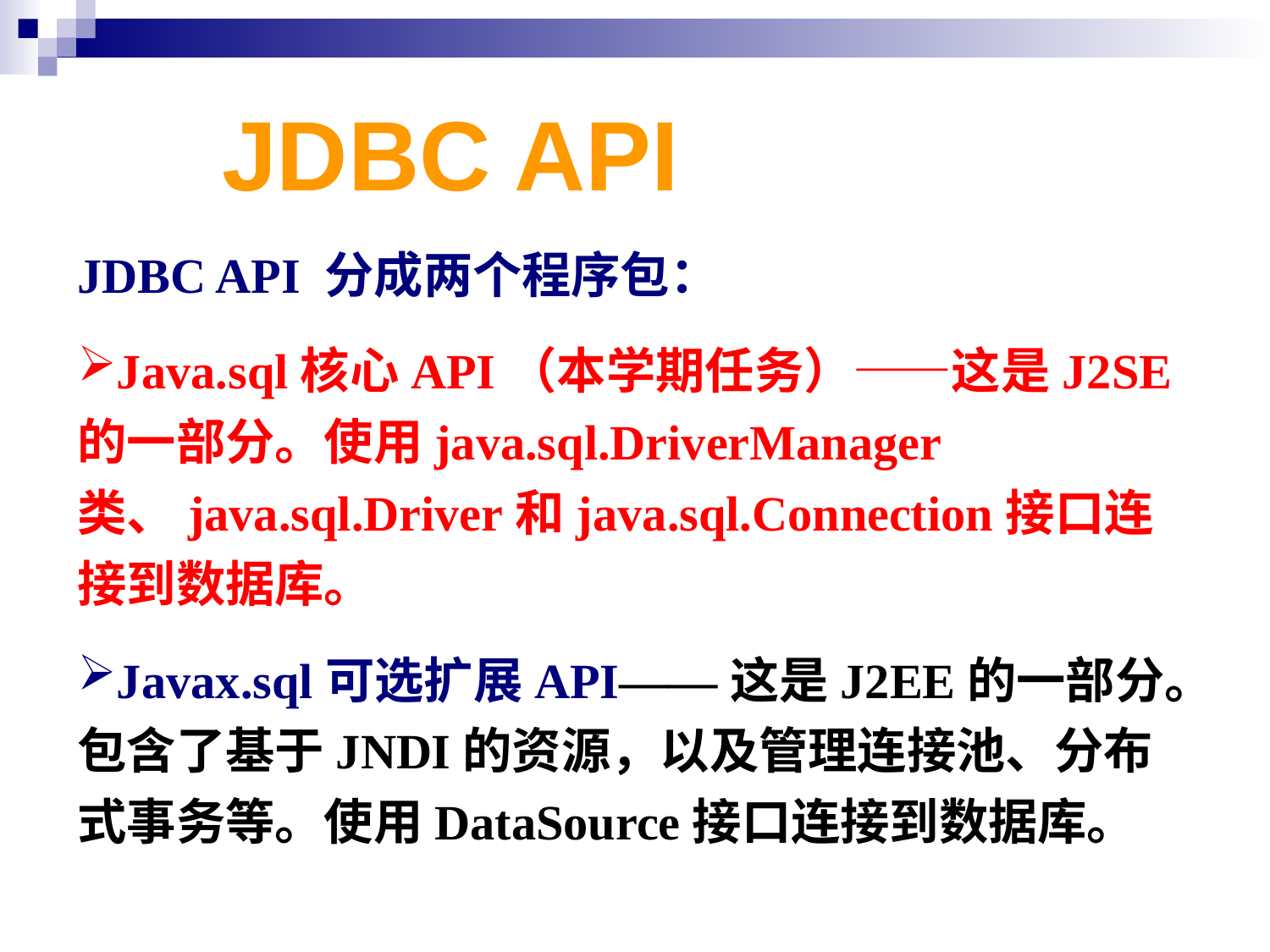

# JDBC API

JDBC API 分成两个程序包：
Java.sql核心API（本学期任务）——这是J2SE的一部分。使用java.sql.DriverManager类、java.sql.Driver和java.sql.Connection接口连接到数据库。
Javax.sql可选扩展API——这是J2EE的一部分。包含了基于JNDI的资源，以及管理连接池、分布式事务等。使用DataSource接口连接到数据库。
13